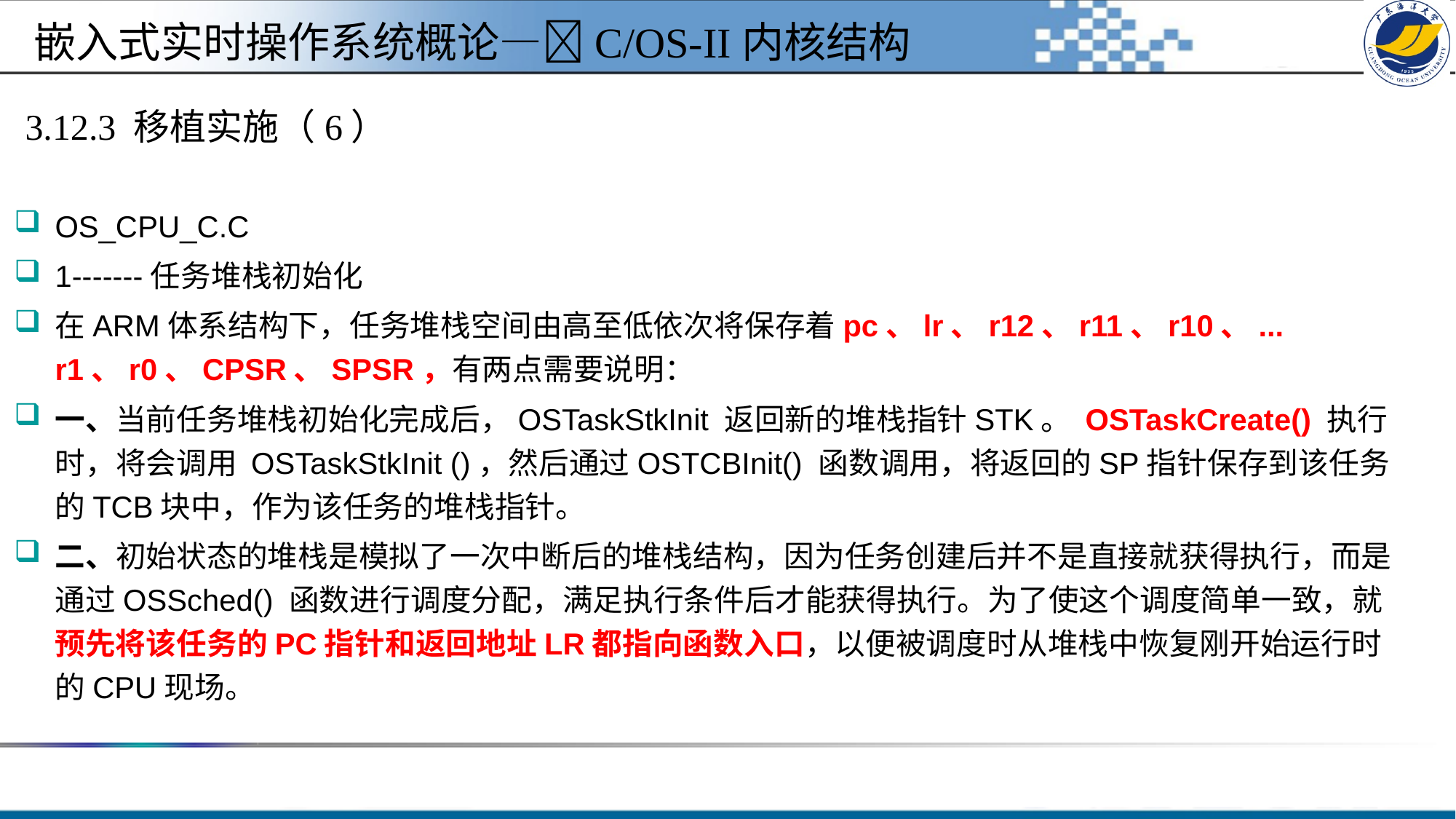

嵌入式实时操作系统概论—μC/OS-II内核结构
# 3.12.3 移植实施（6）
OS_CPU_C.C
1-------任务堆栈初始化
在ARM体系结构下，任务堆栈空间由高至低依次将保存着pc、lr、r12、r11、r10、... r1、r0、CPSR、SPSR，有两点需要说明：
一、当前任务堆栈初始化完成后，OSTaskStkInit 返回新的堆栈指针STK。 OSTaskCreate() 执行时，将会调用 OSTaskStkInit ()，然后通过OSTCBInit() 函数调用，将返回的SP指针保存到该任务的TCB块中，作为该任务的堆栈指针。
二、初始状态的堆栈是模拟了一次中断后的堆栈结构，因为任务创建后并不是直接就获得执行，而是通过OSSched() 函数进行调度分配，满足执行条件后才能获得执行。为了使这个调度简单一致，就预先将该任务的PC指针和返回地址LR都指向函数入口，以便被调度时从堆栈中恢复刚开始运行时的CPU现场。
112